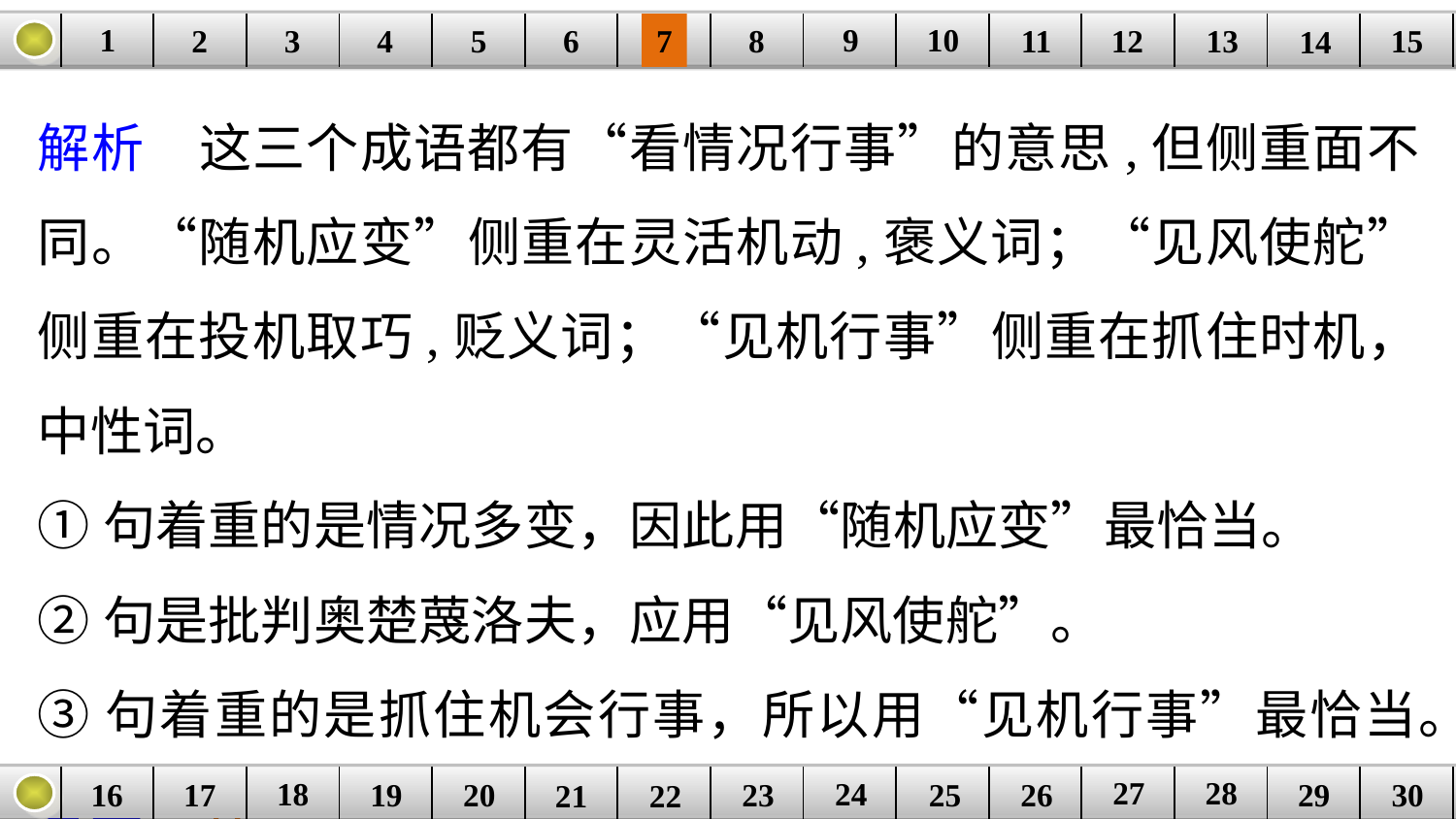

9
10
1
3
4
5
6
8
11
2
12
15
|  |  |  |  |  |  |  |  |  |  |  |  |  |  |  |
| --- | --- | --- | --- | --- | --- | --- | --- | --- | --- | --- | --- | --- | --- | --- |
7
13
14

解析　这三个成语都有“看情况行事”的意思,但侧重面不同。“随机应变”侧重在灵活机动,褒义词；“见风使舵”侧重在投机取巧,贬义词；“见机行事”侧重在抓住时机，中性词。
①句着重的是情况多变，因此用“随机应变”最恰当。
②句是批判奥楚蔑洛夫，应用“见风使舵”。
③句着重的是抓住机会行事，所以用“见机行事”最恰当。
答案　B

27
28
18
24
16
25
26
30
|  |  |  |  |  |  |  |  |  |  |  |  |  |  |  |
| --- | --- | --- | --- | --- | --- | --- | --- | --- | --- | --- | --- | --- | --- | --- |
23
17
19
20
29
21
22